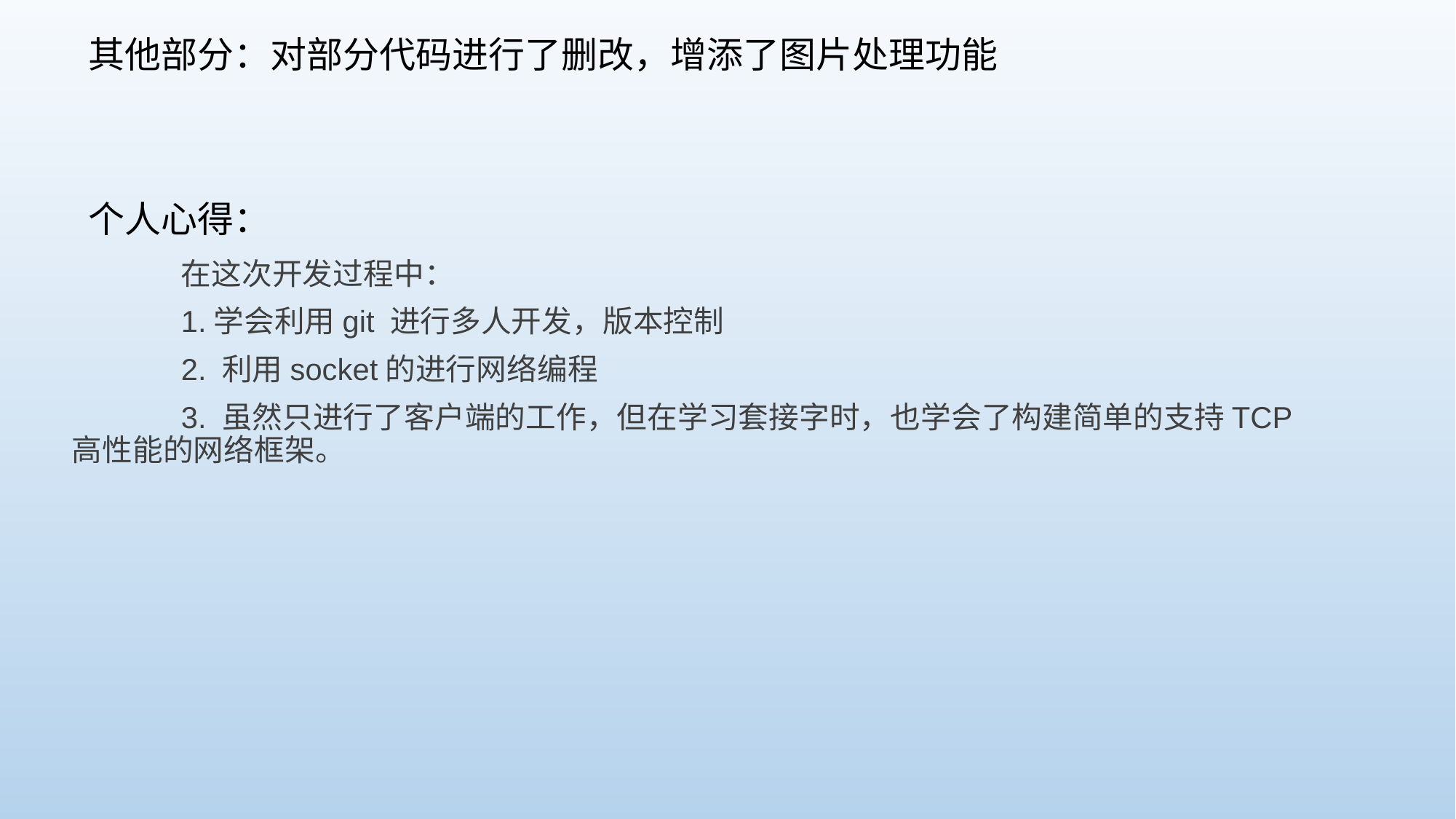

# 其他部分：对部分代码进行了删改，增添了图片处理功能
个人心得：
	在这次开发过程中：
	1.学会利用git 进行多人开发，版本控制
	2. 利用socket的进行网络编程
	3. 虽然只进行了客户端的工作，但在学习套接字时，也学会了构建简单的支持TCP高性能的网络框架。